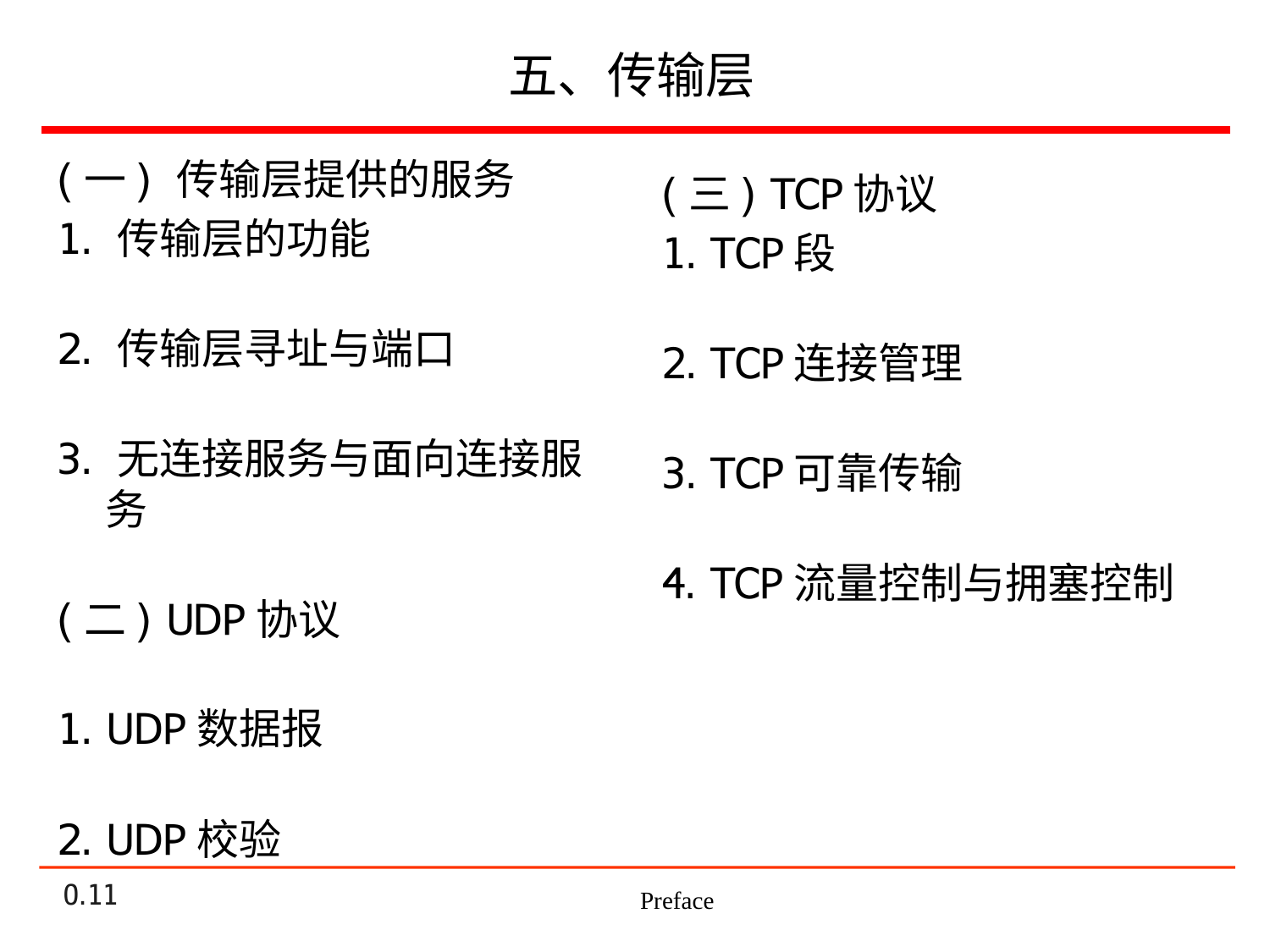

# 五、传输层
(一) 传输层提供的服务
1. 传输层的功能
2. 传输层寻址与端口
3. 无连接服务与面向连接服务
(二) UDP协议
1. UDP数据报
2. UDP校验
(三) TCP协议
1. TCP段
2. TCP连接管理
3. TCP可靠传输
4. TCP流量控制与拥塞控制
Preface